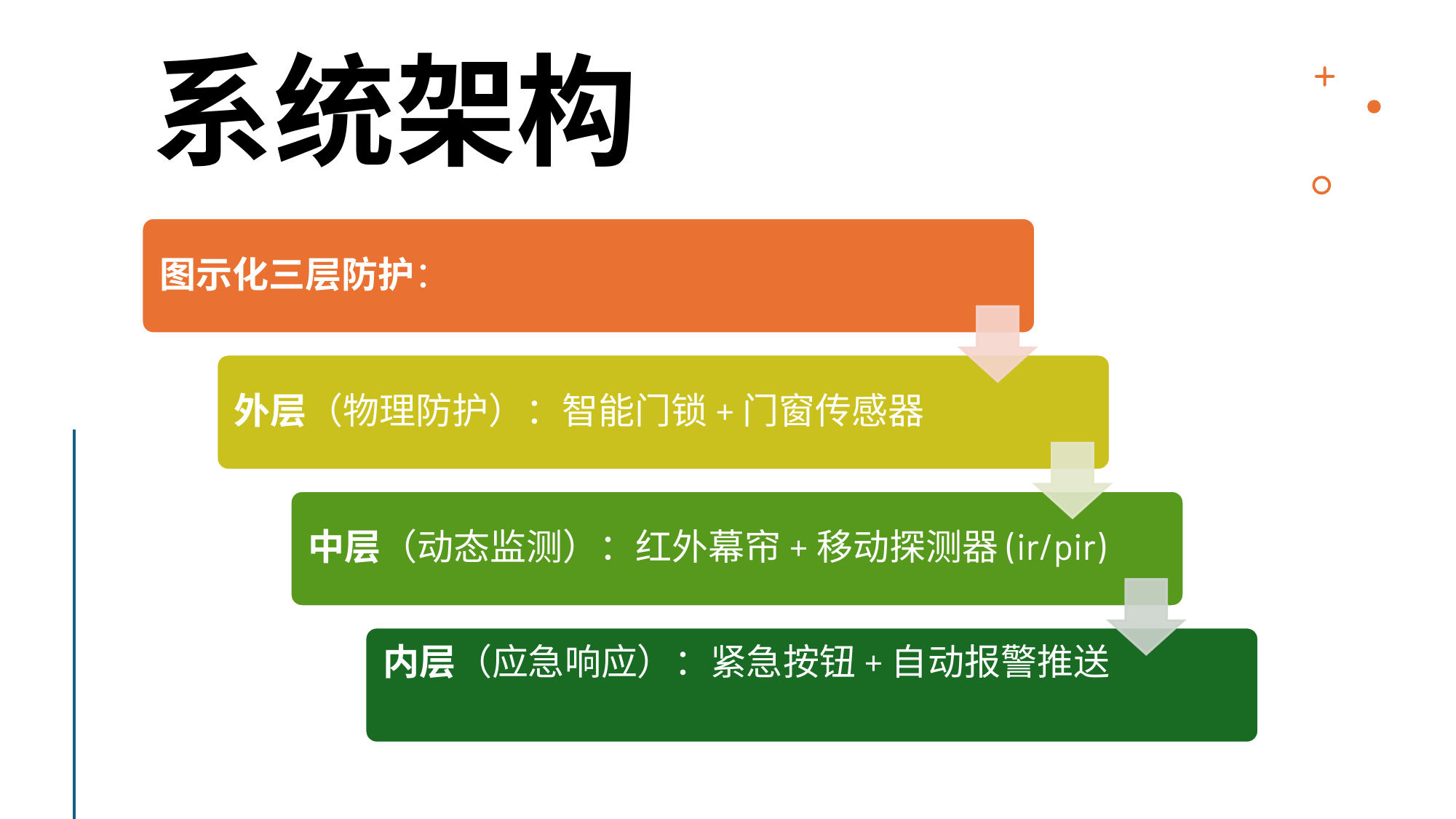

# 系统架构

图示化三层防护：
外层（物理防护）：智能门锁+门窗传感器
中层（动态监测）：红外幕帘+移动探测器(ir/pir)
内层（应急响应）：紧急按钮+自动报警推送